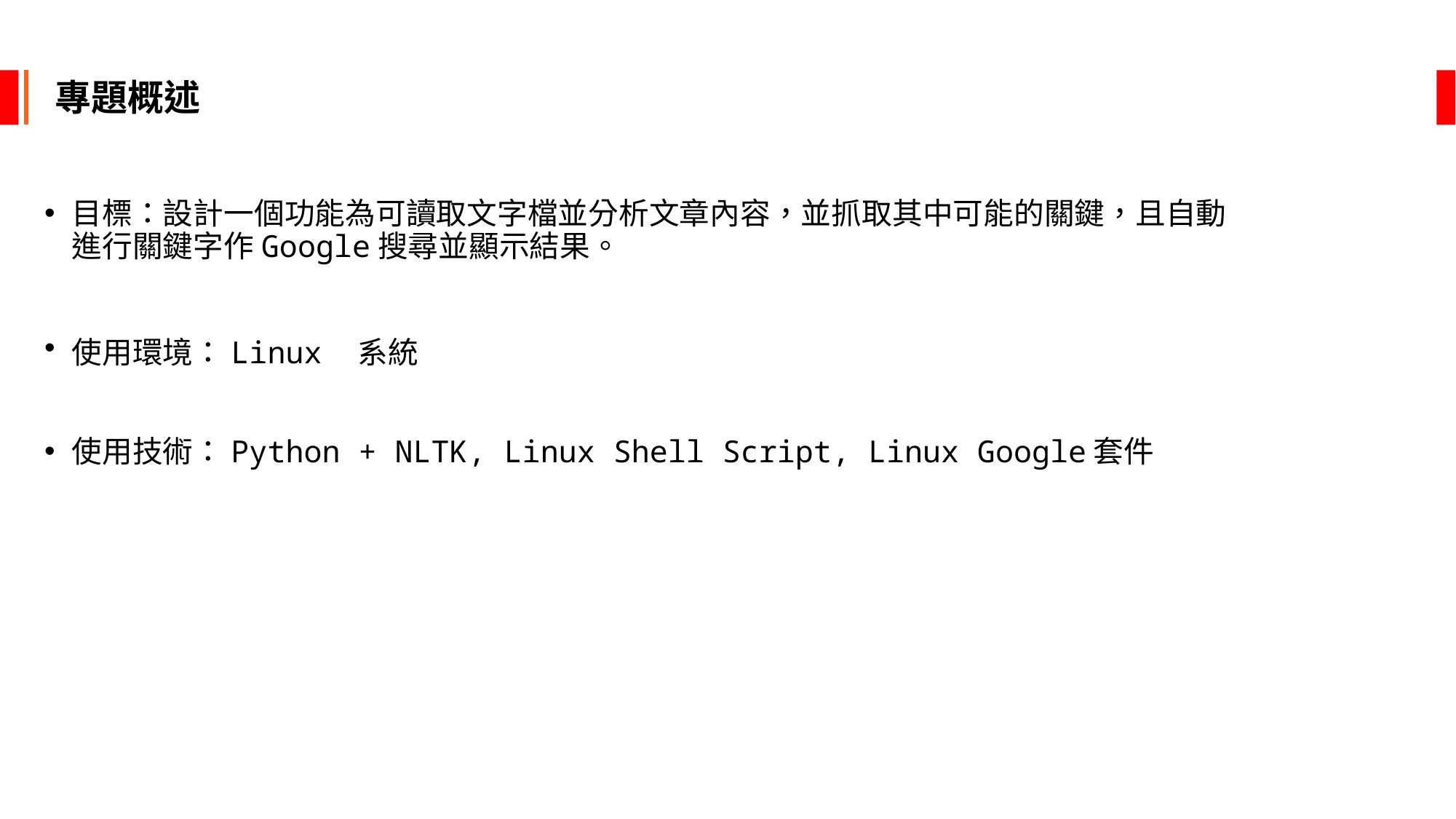

專題概述

目標：設計一個功能為可讀取文字檔並分析文章內容，並抓取其中可能的關鍵，且自動 進行關鍵字作Google搜尋並顯示結果。

使用環境：Linux 系統

使用技術：Python + NLTK, Linux Shell Script, Linux Google套件